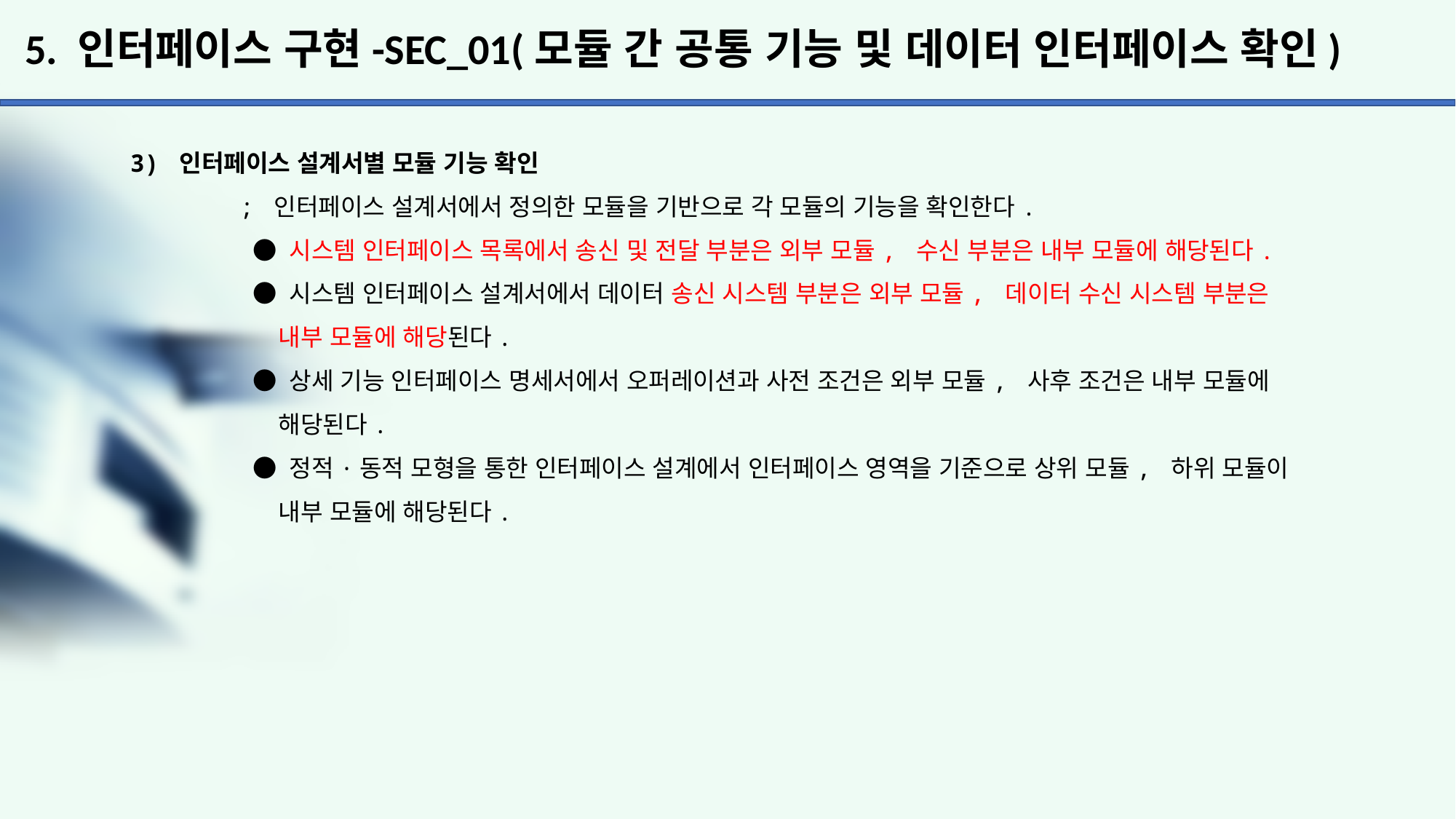

# 5. 인터페이스 구현-SEC_01(모듈 간 공통 기능 및 데이터 인터페이스 확인)
3) 인터페이스 설계서별 모듈 기능 확인
	; 인터페이스 설계서에서 정의한 모듈을 기반으로 각 모듈의 기능을 확인한다.
	  ● 시스템 인터페이스 목록에서 송신 및 전달 부분은 외부 모듈, 수신 부분은 내부 모듈에 해당된다.
	  ● 시스템 인터페이스 설계서에서 데이터 송신 시스템 부분은 외부 모듈, 데이터 수신 시스템 부분은
	     내부 모듈에 해당된다.
	  ● 상세 기능 인터페이스 명세서에서 오퍼레이션과 사전 조건은 외부 모듈, 사후 조건은 내부 모듈에
	     해당된다.
	  ● 정적·동적 모형을 통한 인터페이스 설계에서 인터페이스 영역을 기준으로 상위 모듈, 하위 모듈이
	     내부 모듈에 해당된다.